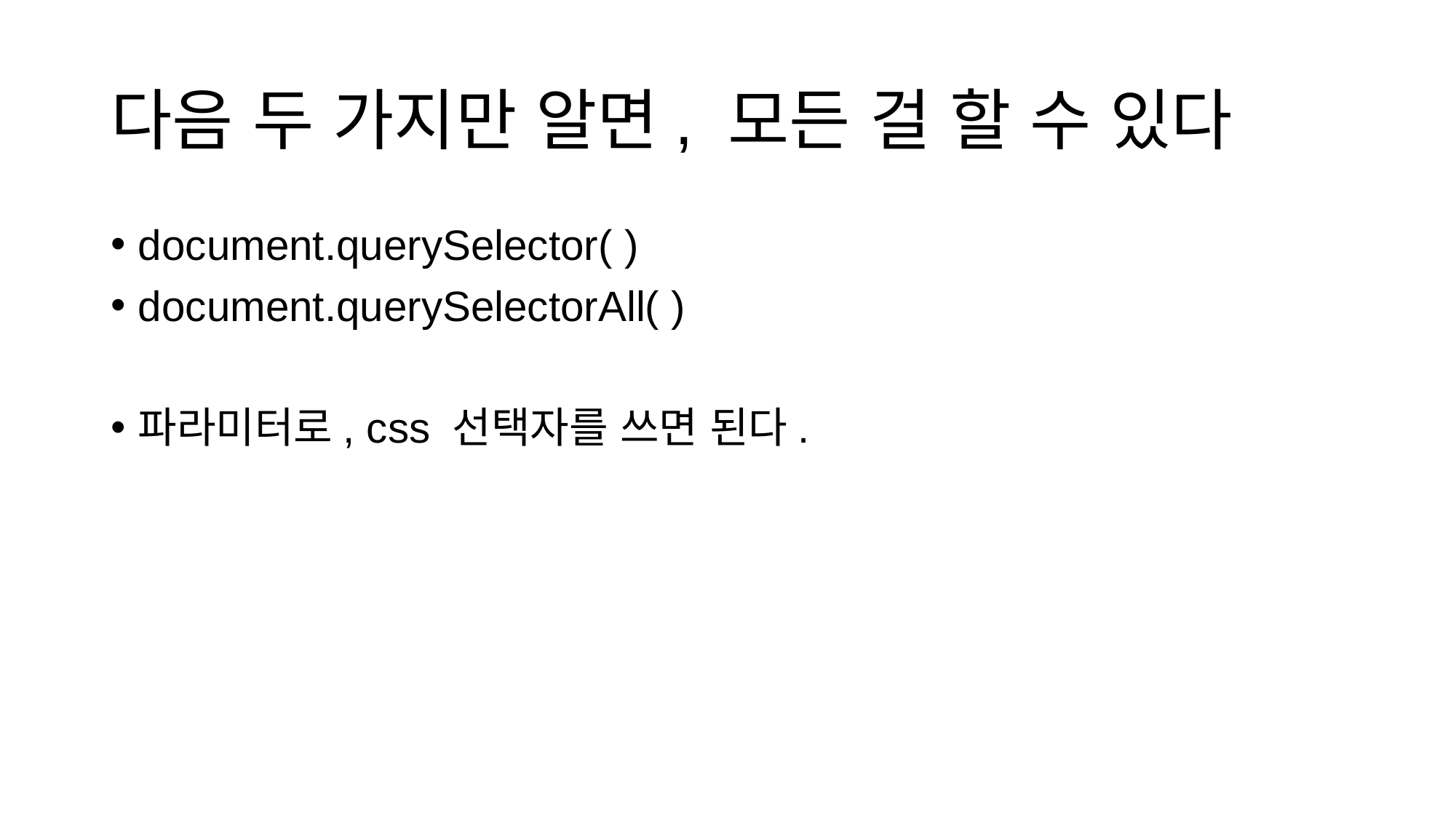

# 다음 두 가지만 알면, 모든 걸 할 수 있다
document.querySelector( )
document.querySelectorAll( )

파라미터로, css 선택자를 쓰면 된다.